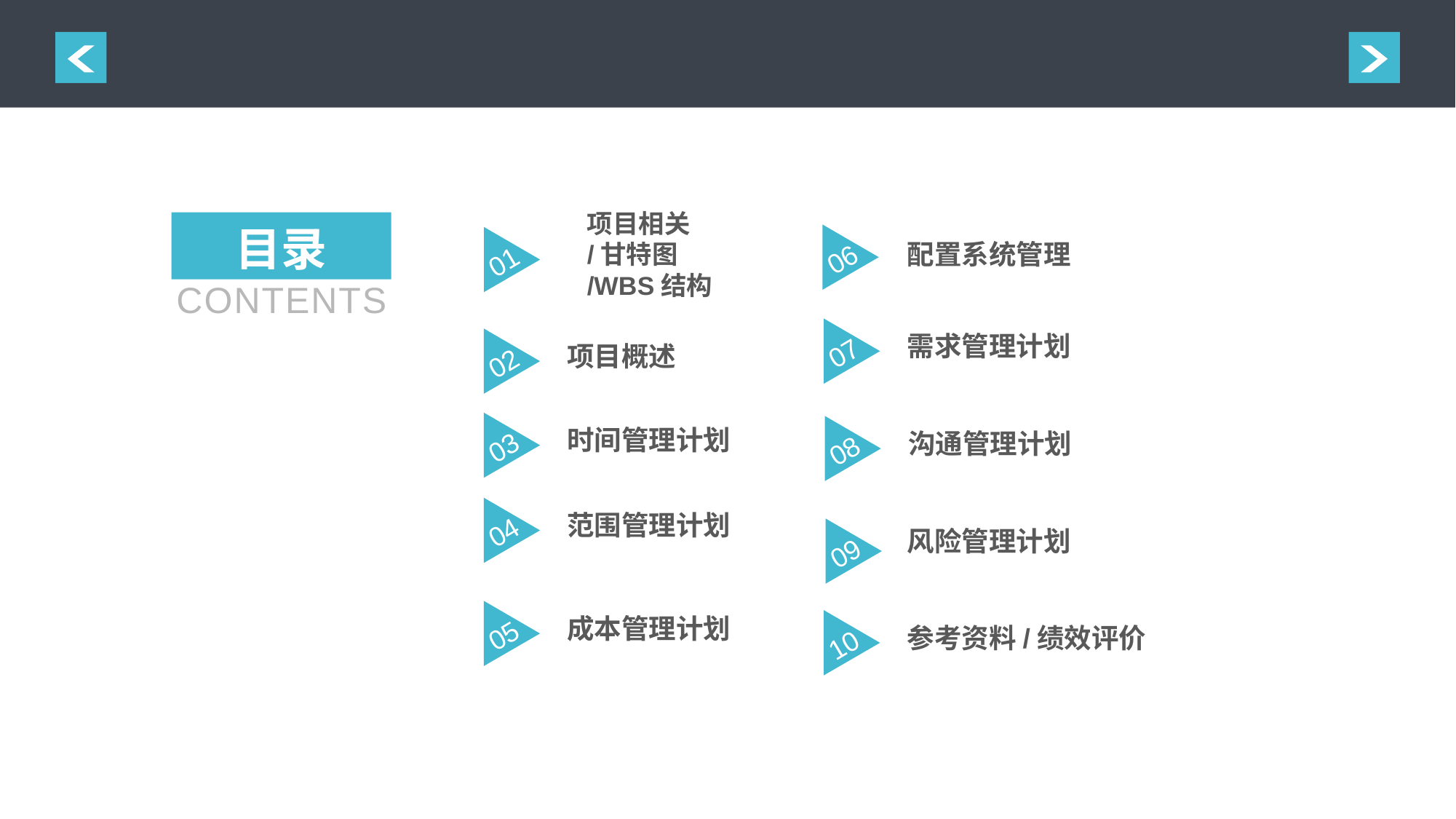

目录
06
01
项目相关
/甘特图
/WBS结构
配置系统管理
CONTENTS
07
需求管理计划
02
项目概述
03
时间管理计划
08
沟通管理计划
04
范围管理计划
风险管理计划
09
05
成本管理计划
10
参考资料/绩效评价